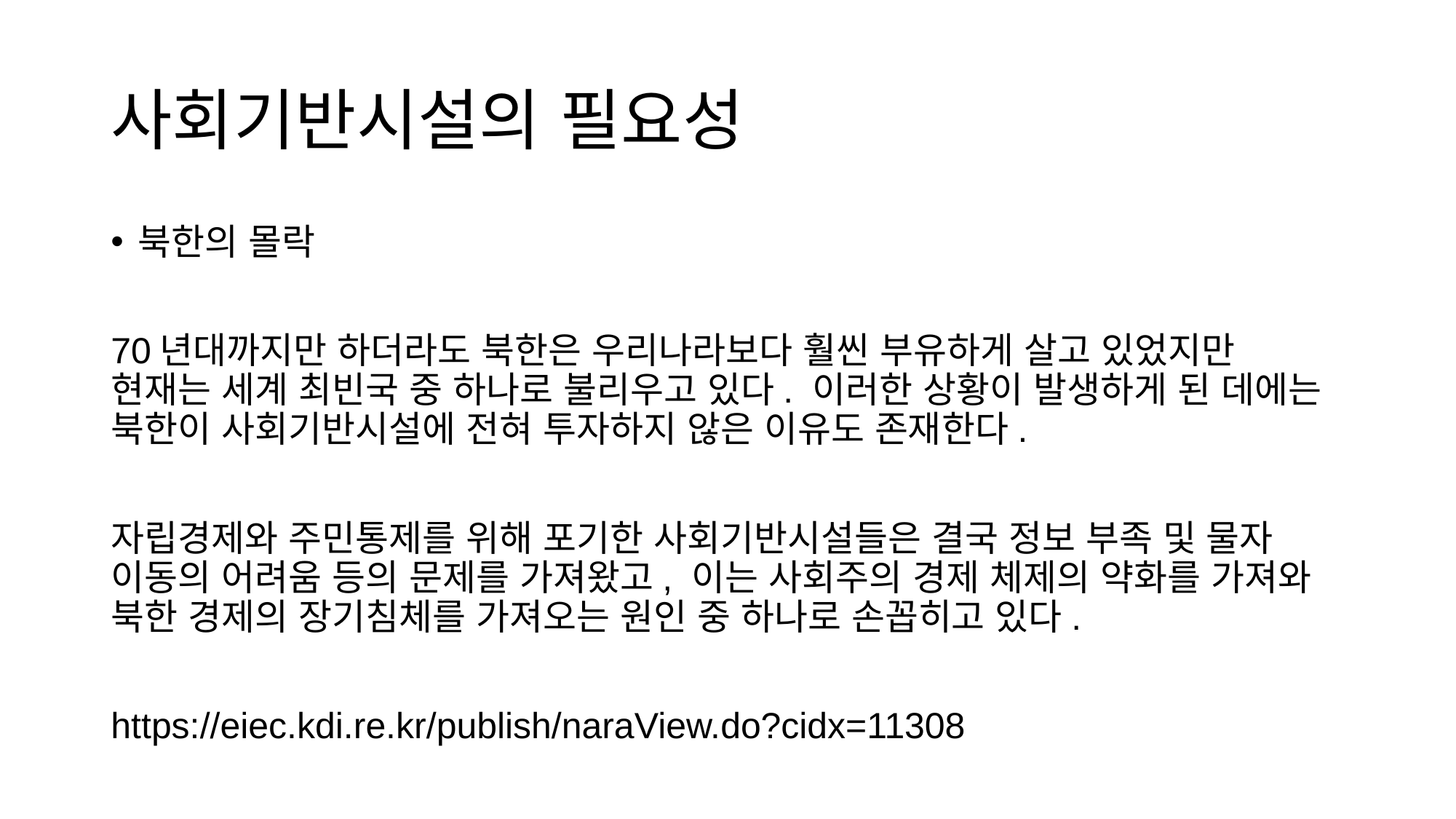

# 사회기반시설의 필요성
북한의 몰락

70년대까지만 하더라도 북한은 우리나라보다 훨씬 부유하게 살고 있었지만 현재는 세계 최빈국 중 하나로 불리우고 있다. 이러한 상황이 발생하게 된 데에는 북한이 사회기반시설에 전혀 투자하지 않은 이유도 존재한다.

자립경제와 주민통제를 위해 포기한 사회기반시설들은 결국 정보 부족 및 물자 이동의 어려움 등의 문제를 가져왔고, 이는 사회주의 경제 체제의 약화를 가져와 북한 경제의 장기침체를 가져오는 원인 중 하나로 손꼽히고 있다.

https://eiec.kdi.re.kr/publish/naraView.do?cidx=11308